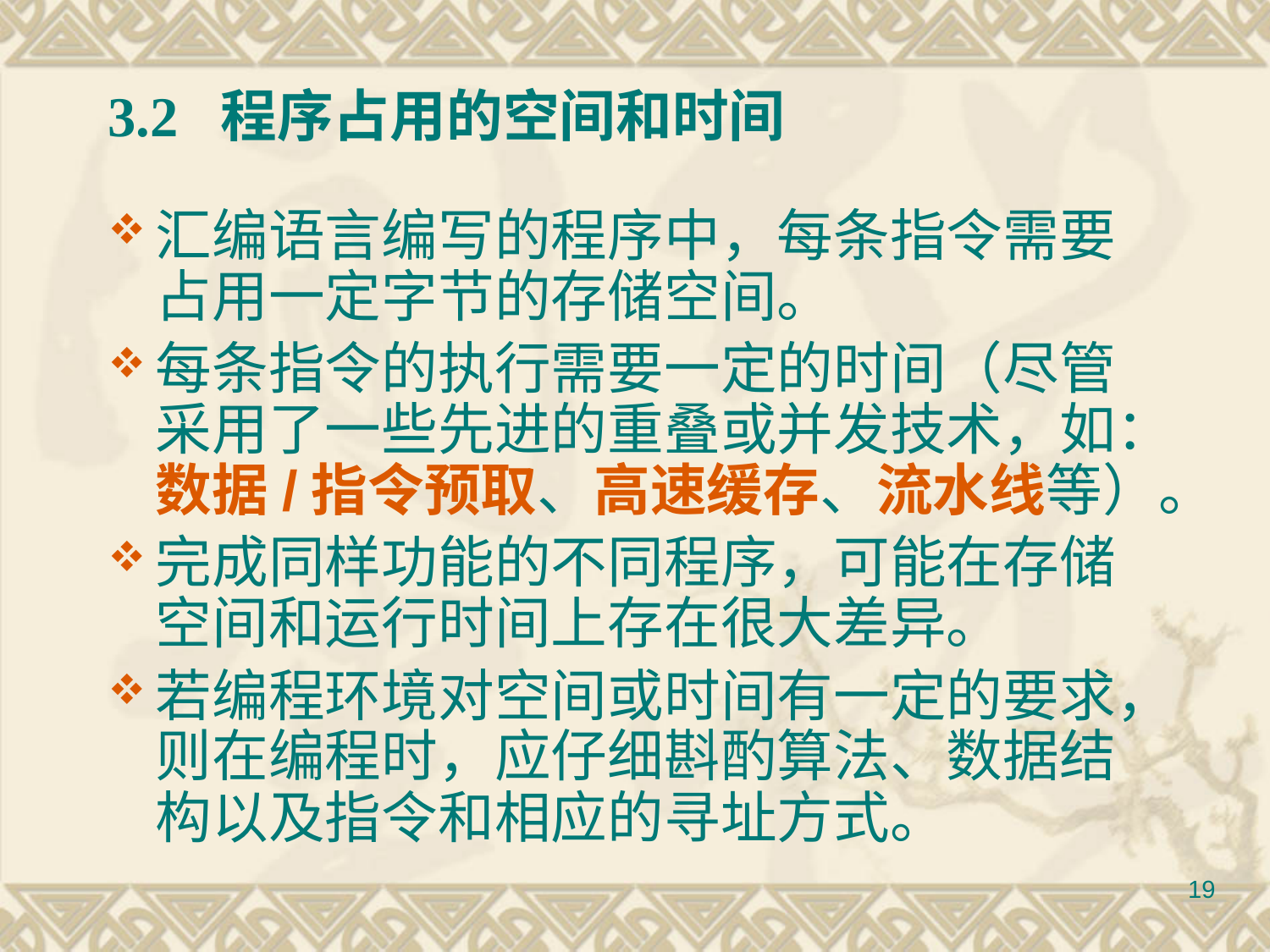

3.2  程序占用的空间和时间
汇编语言编写的程序中，每条指令需要占用一定字节的存储空间。
每条指令的执行需要一定的时间（尽管采用了一些先进的重叠或并发技术，如：数据/指令预取、高速缓存、流水线等）。
完成同样功能的不同程序，可能在存储空间和运行时间上存在很大差异。
若编程环境对空间或时间有一定的要求，则在编程时，应仔细斟酌算法、数据结构以及指令和相应的寻址方式。
19